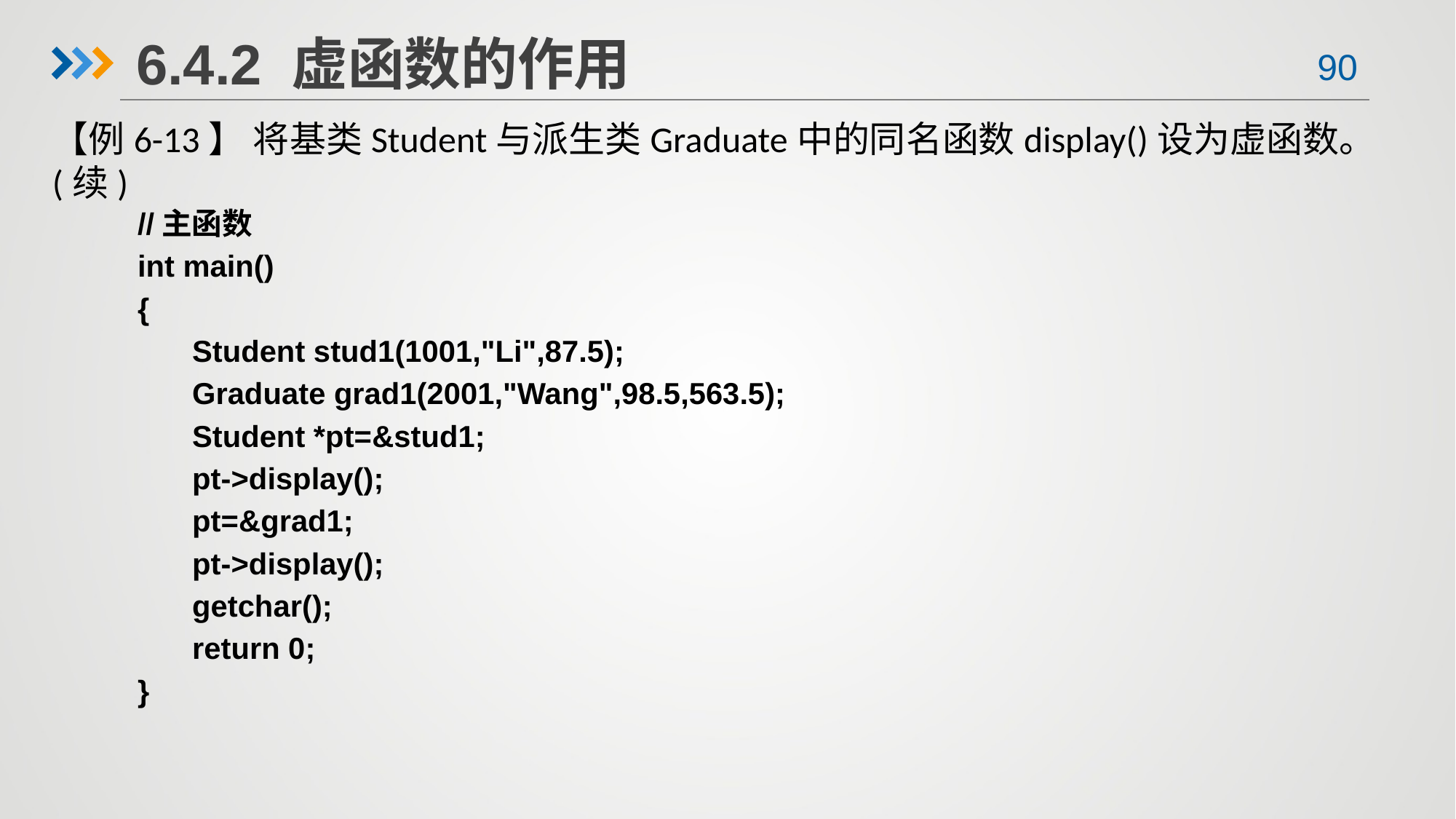

6.4.2 虚函数的作用
【例6-13】 将基类Student与派生类Graduate中的同名函数display()设为虚函数。(续)
//主函数
int main()
{
	Student stud1(1001,"Li",87.5);
	Graduate grad1(2001,"Wang",98.5,563.5);
 	Student *pt=&stud1;
 	pt->display();
 	pt=&grad1;
 	pt->display();
 	getchar();
 	return 0;
}